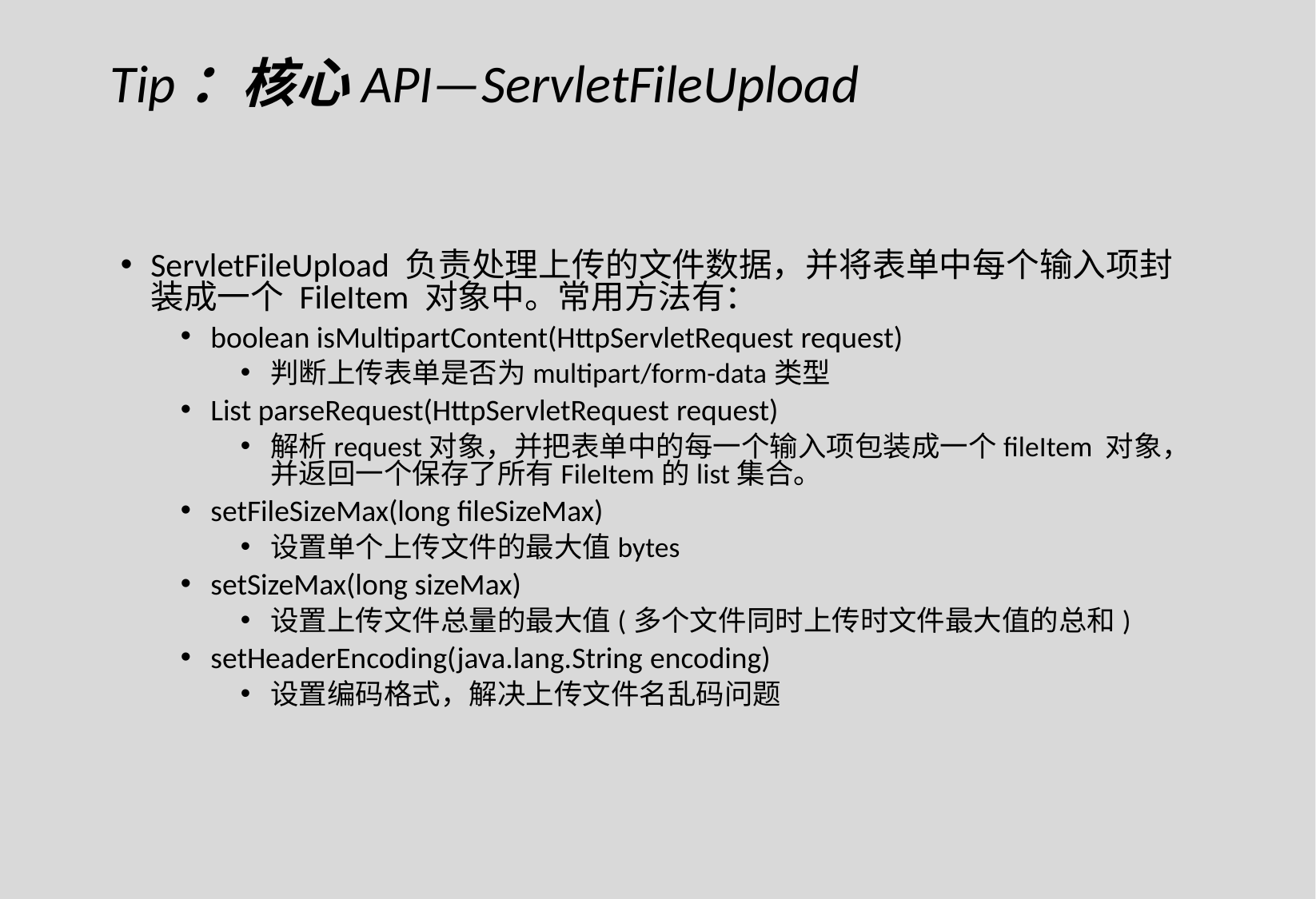

# Tip：核心API—ServletFileUpload
ServletFileUpload 负责处理上传的文件数据，并将表单中每个输入项封装成一个 FileItem 对象中。常用方法有：
boolean isMultipartContent(HttpServletRequest request)
判断上传表单是否为multipart/form-data类型
List parseRequest(HttpServletRequest request)
解析request对象，并把表单中的每一个输入项包装成一个fileItem 对象，并返回一个保存了所有FileItem的list集合。
setFileSizeMax(long fileSizeMax)
设置单个上传文件的最大值bytes
setSizeMax(long sizeMax)
设置上传文件总量的最大值(多个文件同时上传时文件最大值的总和)
setHeaderEncoding(java.lang.String encoding)
设置编码格式，解决上传文件名乱码问题